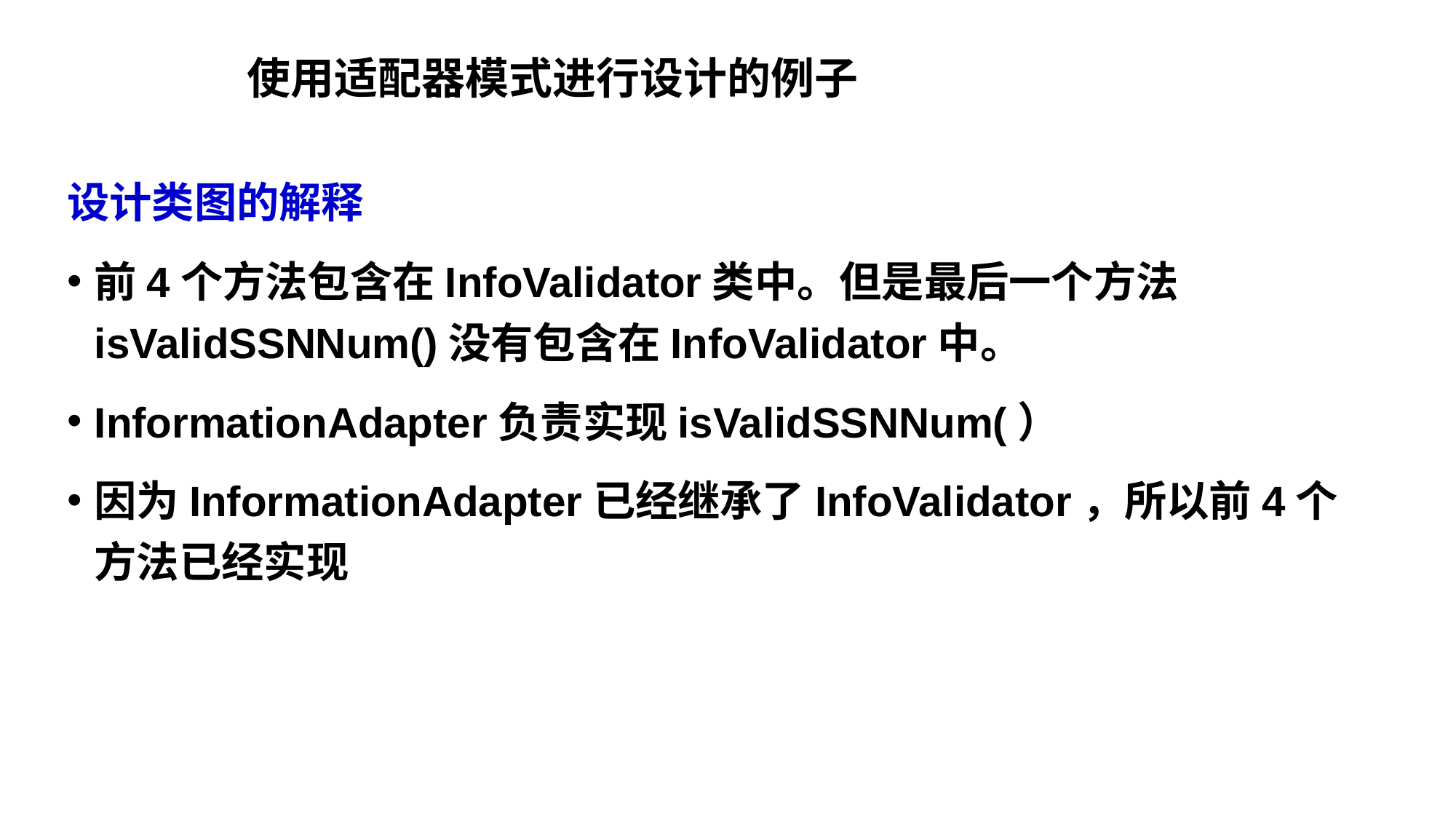

# 使用适配器模式进行设计的例子
设计类图的解释
前4个方法包含在InfoValidator类中。但是最后一个方法isValidSSNNum()没有包含在InfoValidator中。
InformationAdapter负责实现isValidSSNNum(）
因为InformationAdapter已经继承了InfoValidator，所以前4个方法已经实现
38